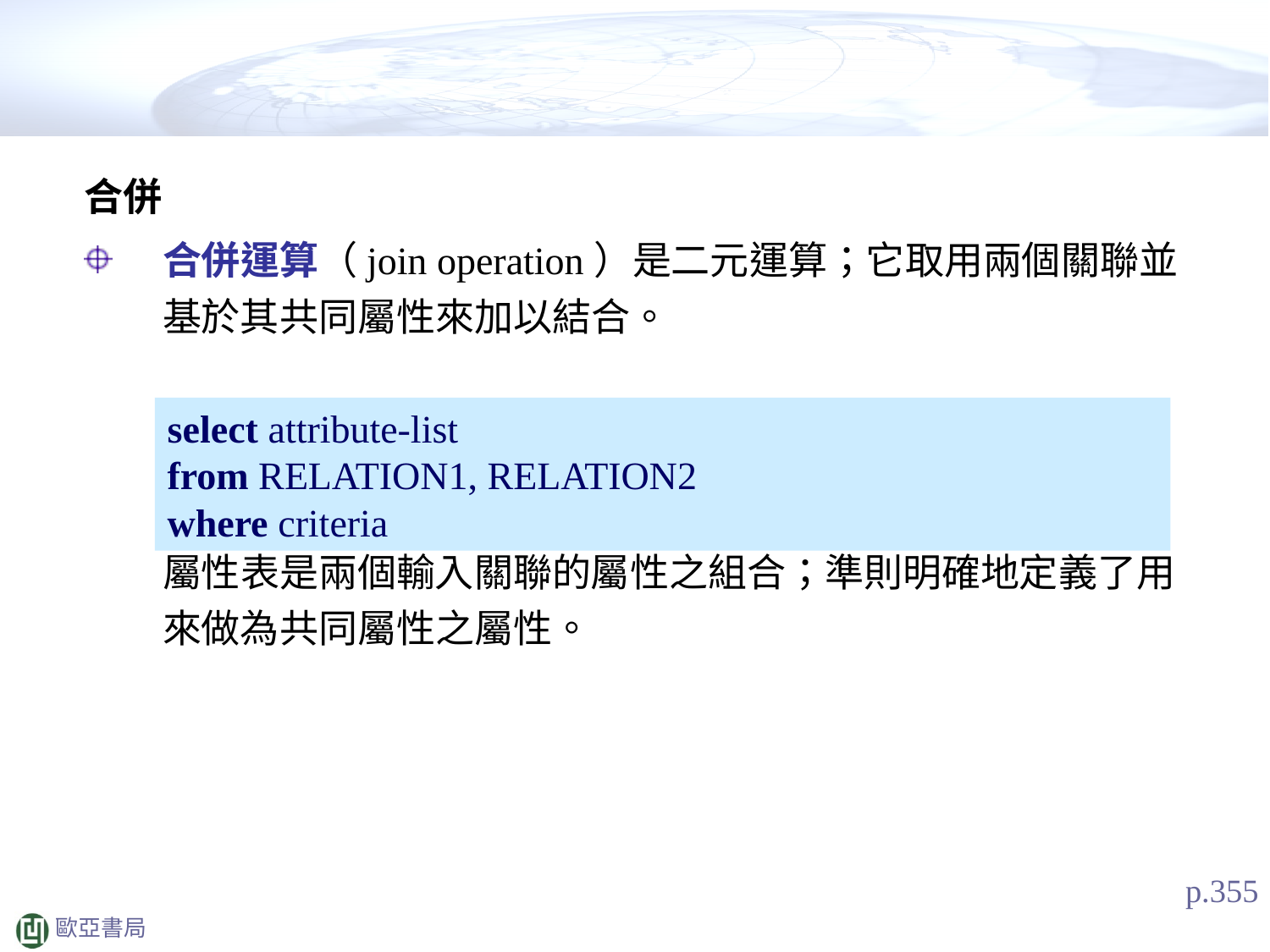

合併
合併運算（join operation）是二元運算；它取用兩個關聯並基於其共同屬性來加以結合。

	屬性表是兩個輸入關聯的屬性之組合；準則明確地定義了用來做為共同屬性之屬性。
select attribute-list
from RELATION1, RELATION2
where criteria
 p.355